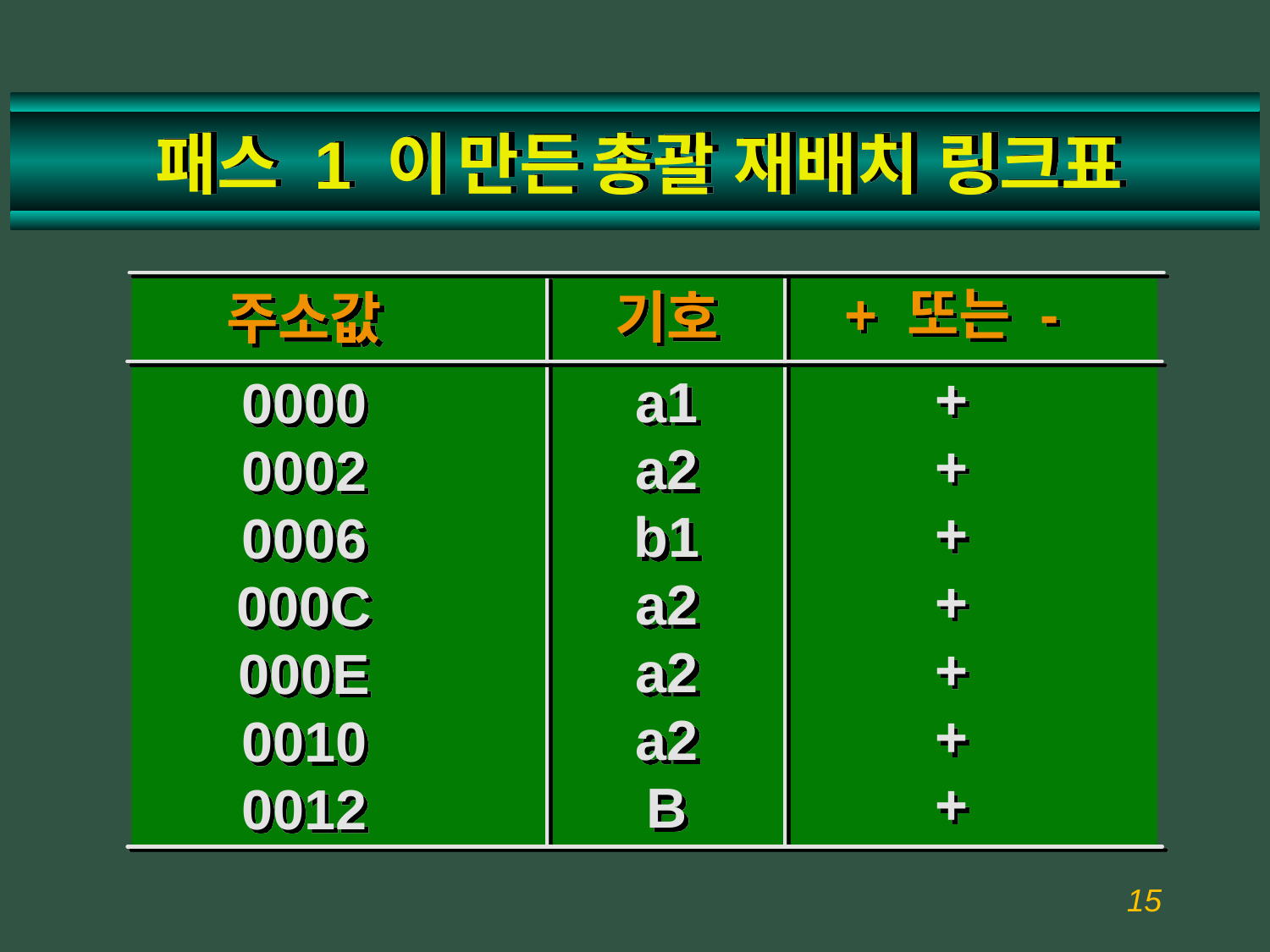

# 패스 1 이 만든 총괄 재배치 링크표
+ 또는 -
+
+
+
+
+
+
+

기호
a1
a2
b1
a2
a2
a2
B

주소값
0000
0002
0006
000C
000E
0010
0012

15